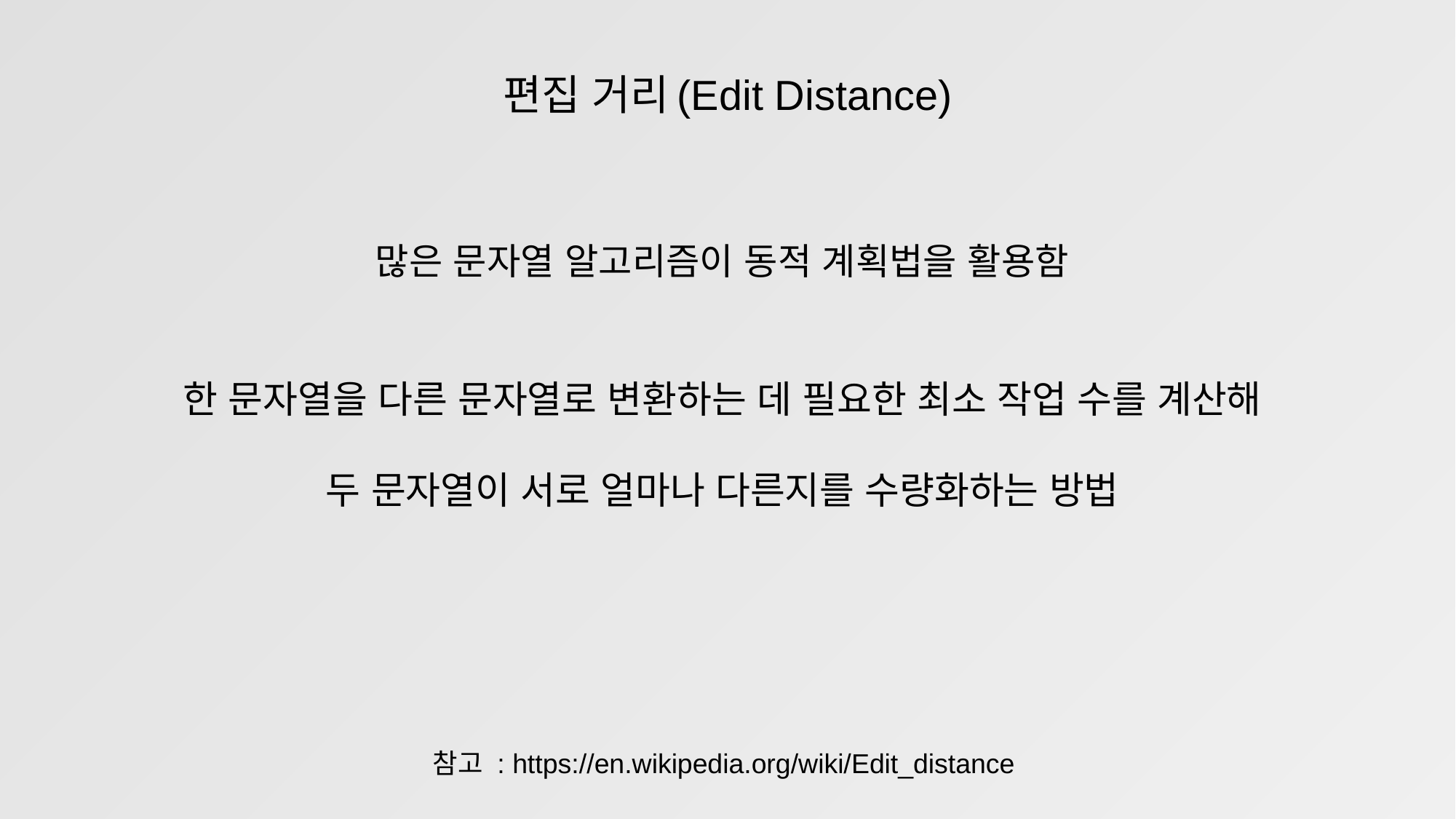

편집 거리(Edit Distance)
많은 문자열 알고리즘이 동적 계획법을 활용함
한 문자열을 다른 문자열로 변환하는 데 필요한 최소 작업 수를 계산해

두 문자열이 서로 얼마나 다른지를 수량화하는 방법

참고 : https://en.wikipedia.org/wiki/Edit_distance